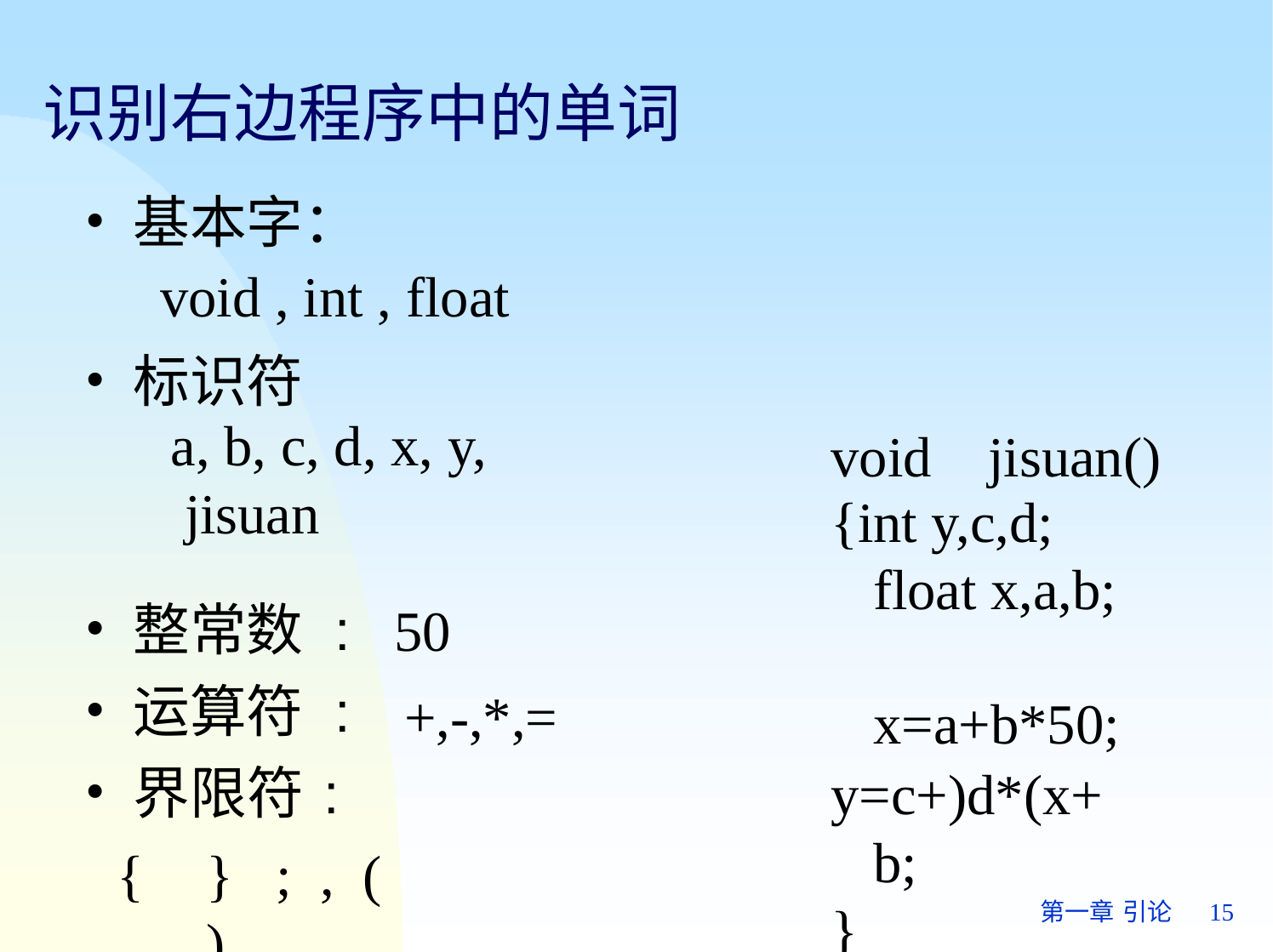

# 识别右边程序中的单词
基本字：
void , int , float
标识符
a, b, c, d, x, y,
jisuan
void	jisuan()
{int y,c,d;  float x,a,b;  x=a+b*50;
y=c+)d*(x+b;
}
50
+,-,*,=
整常数 :
运算符 :
界限符:
{	}	;	,	(	)
第一章 引论	15